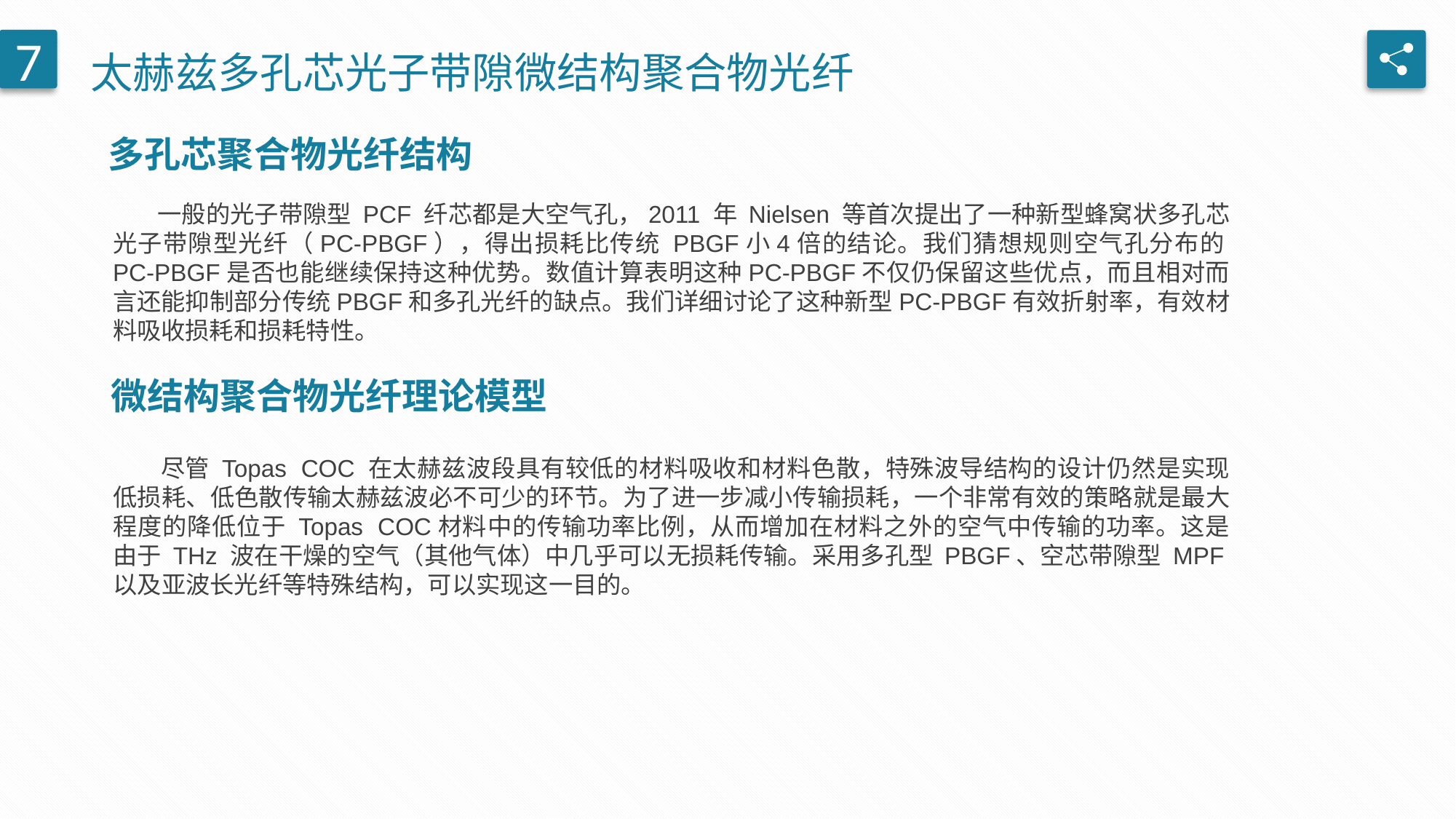

太赫兹多孔芯光子带隙微结构聚合物光纤
7

RESEARCH RESULT

多孔芯聚合物光纤结构
       一般的光子带隙型 PCF 纤芯都是大空气孔，2011 年 Nielsen 等首次提出了一种新型蜂窝状多孔芯光子带隙型光纤（PC-PBGF），得出损耗比传统 PBGF小4倍的结论。我们猜想规则空气孔分布的PC-PBGF是否也能继续保持这种优势。数值计算表明这种PC-PBGF不仅仍保留这些优点，而且相对而言还能抑制部分传统PBGF和多孔光纤的缺点。我们详细讨论了这种新型PC-PBGF有效折射率，有效材料吸收损耗和损耗特性。
微结构聚合物光纤理论模型
       尽管 Topas  COC 在太赫兹波段具有较低的材料吸收和材料色散，特殊波导结构的设计仍然是实现低损耗、低色散传输太赫兹波必不可少的环节。为了进一步减小传输损耗，一个非常有效的策略就是最大程度的降低位于 Topas  COC材料中的传输功率比例，从而增加在材料之外的空气中传输的功率。这是由于 THz 波在干燥的空气（其他气体）中几乎可以无损耗传输。采用多孔型 PBGF、空芯带隙型 MPF以及亚波长光纤等特殊结构，可以实现这一目的。